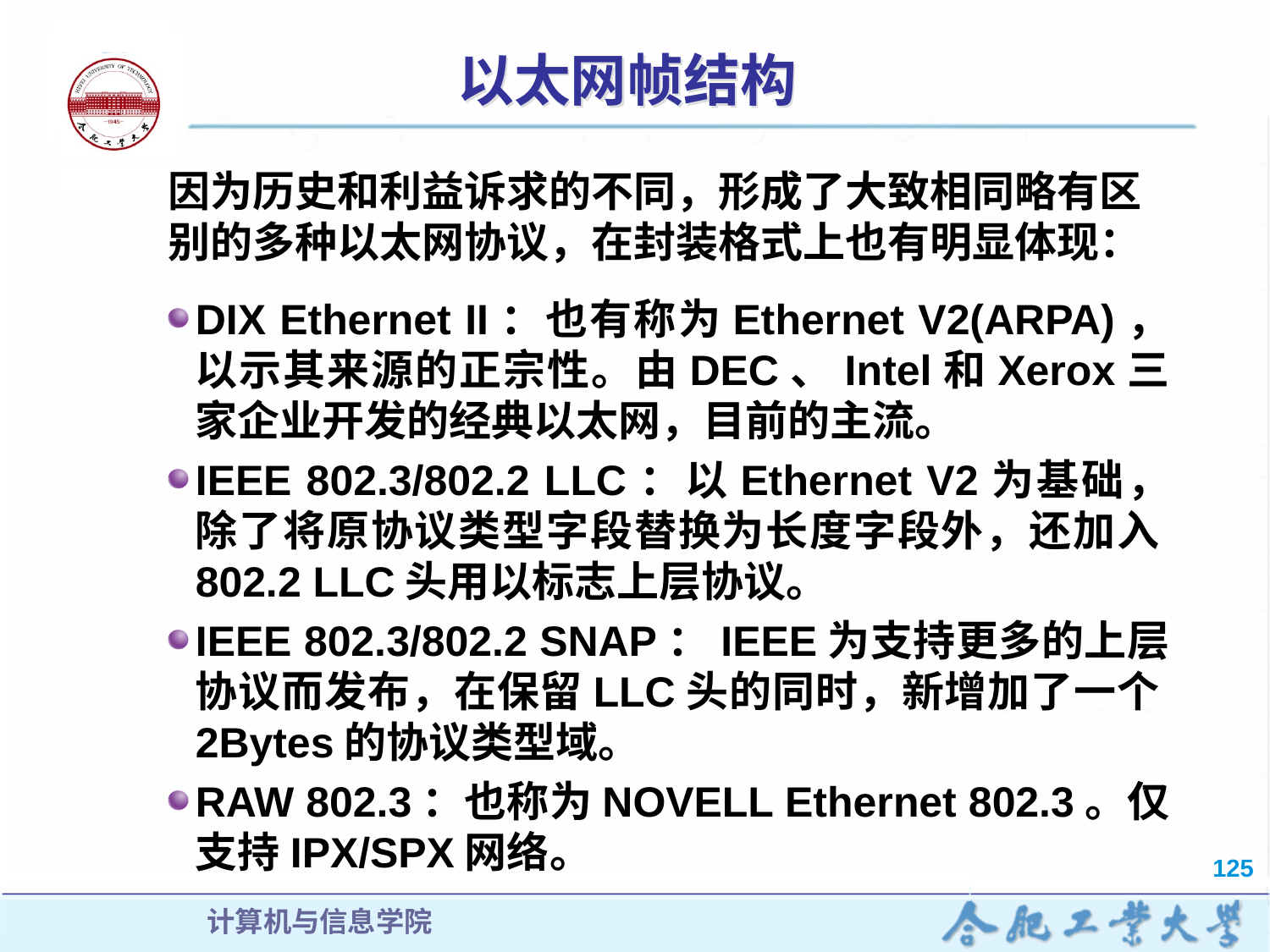

# 以太网帧结构
因为历史和利益诉求的不同，形成了大致相同略有区别的多种以太网协议，在封装格式上也有明显体现：
DIX Ethernet II：也有称为Ethernet V2(ARPA)，以示其来源的正宗性。由DEC、Intel和Xerox三家企业开发的经典以太网，目前的主流。
IEEE 802.3/802.2 LLC：以Ethernet V2为基础，除了将原协议类型字段替换为长度字段外，还加入802.2 LLC头用以标志上层协议。
IEEE 802.3/802.2 SNAP：IEEE为支持更多的上层协议而发布，在保留LLC头的同时，新增加了一个2Bytes的协议类型域。
RAW 802.3：也称为NOVELL Ethernet 802.3。仅支持IPX/SPX网络。